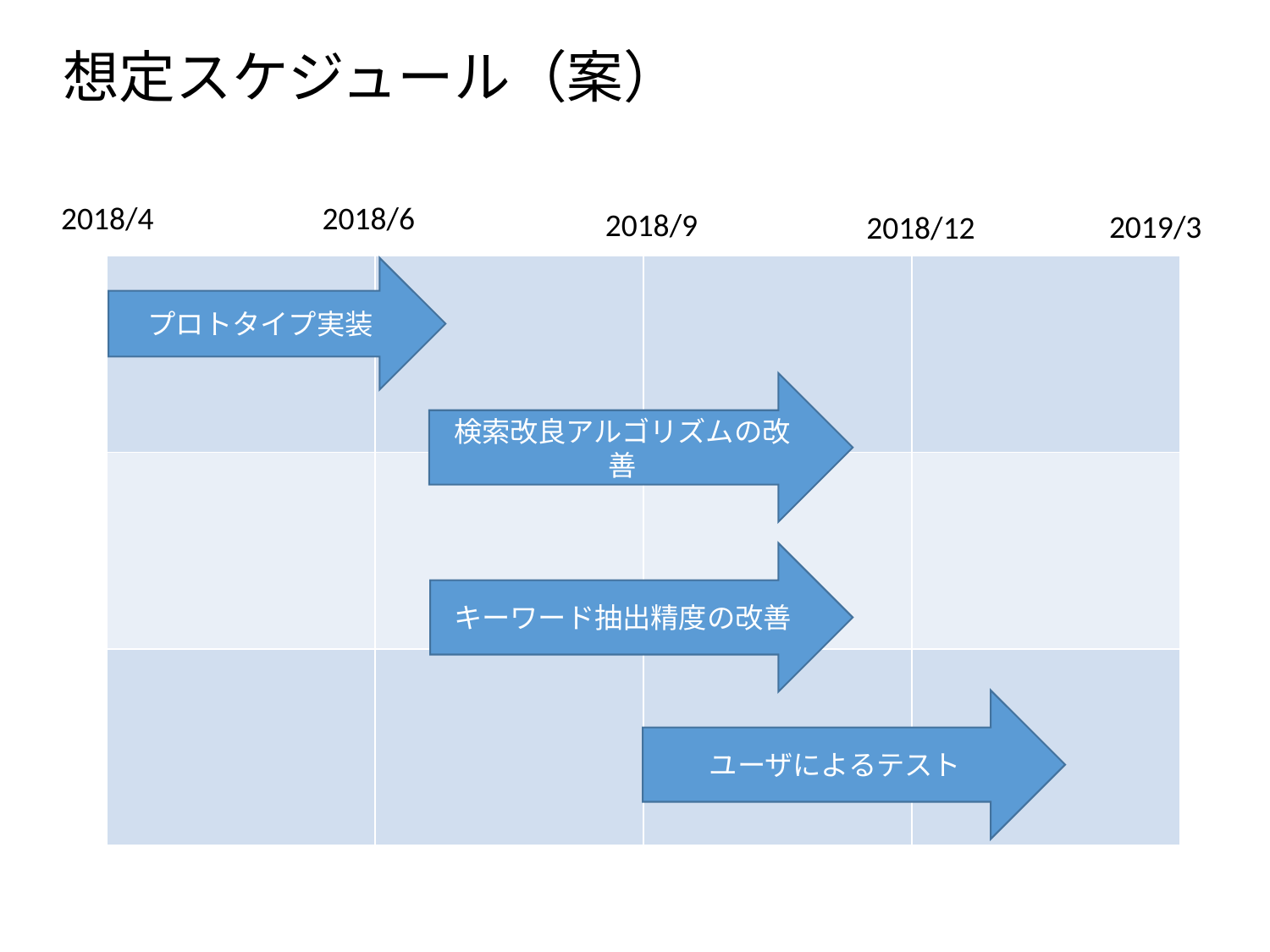

# 想定スケジュール（案）
2018/4
2018/6
2018/9
2019/3
2018/12
|  |  |  |  |
| --- | --- | --- | --- |
|  |  |  |  |
|  |  |  |  |
プロトタイプ実装
検索改良アルゴリズムの改善
キーワード抽出精度の改善
ユーザによるテスト